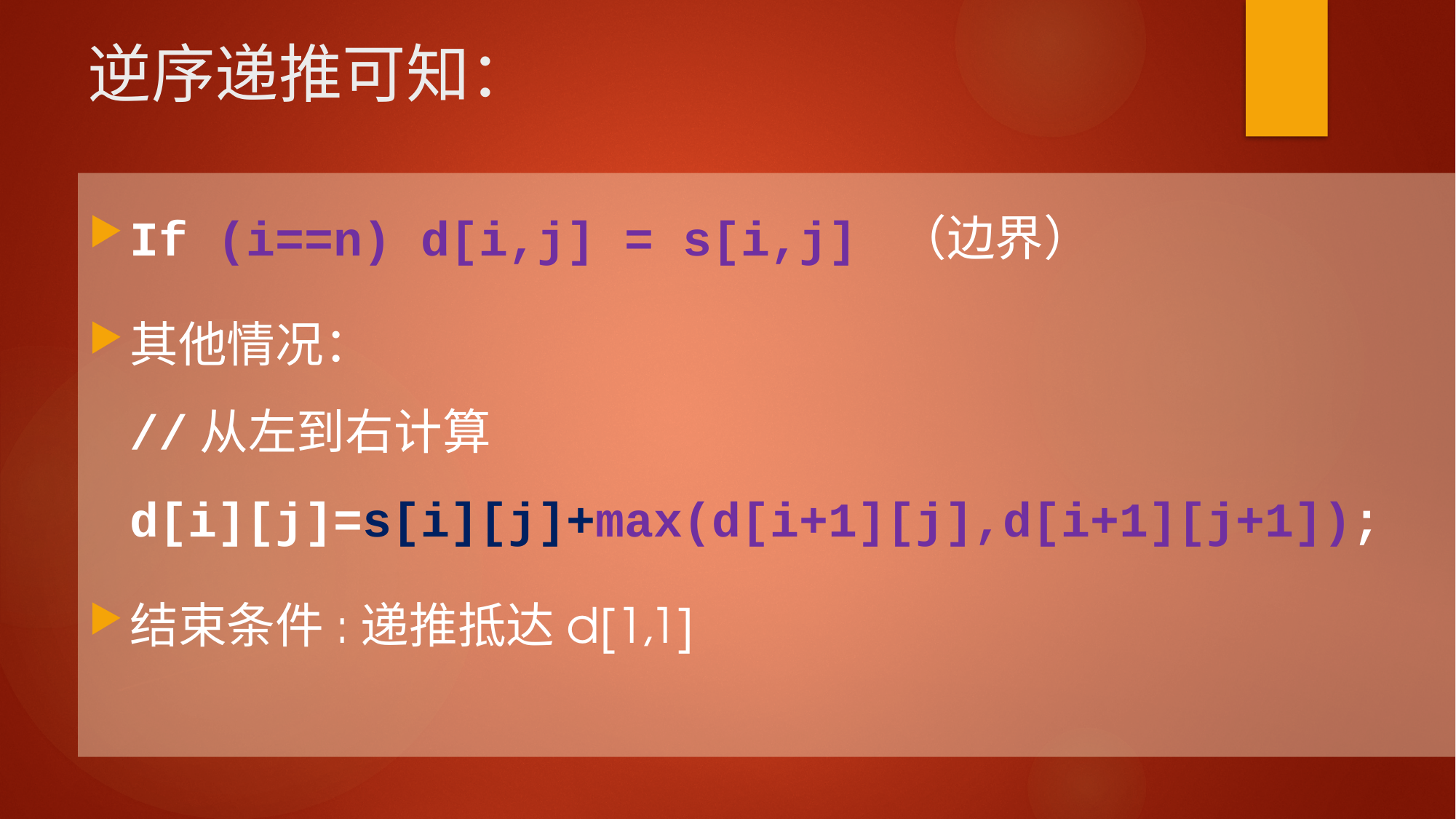

# 逆序递推可知：
If (i==n) d[i,j] = s[i,j] （边界）
其他情况：
//从左到右计算
d[i][j]=s[i][j]+max(d[i+1][j],d[i+1][j+1]);
结束条件:递推抵达d[1,1]